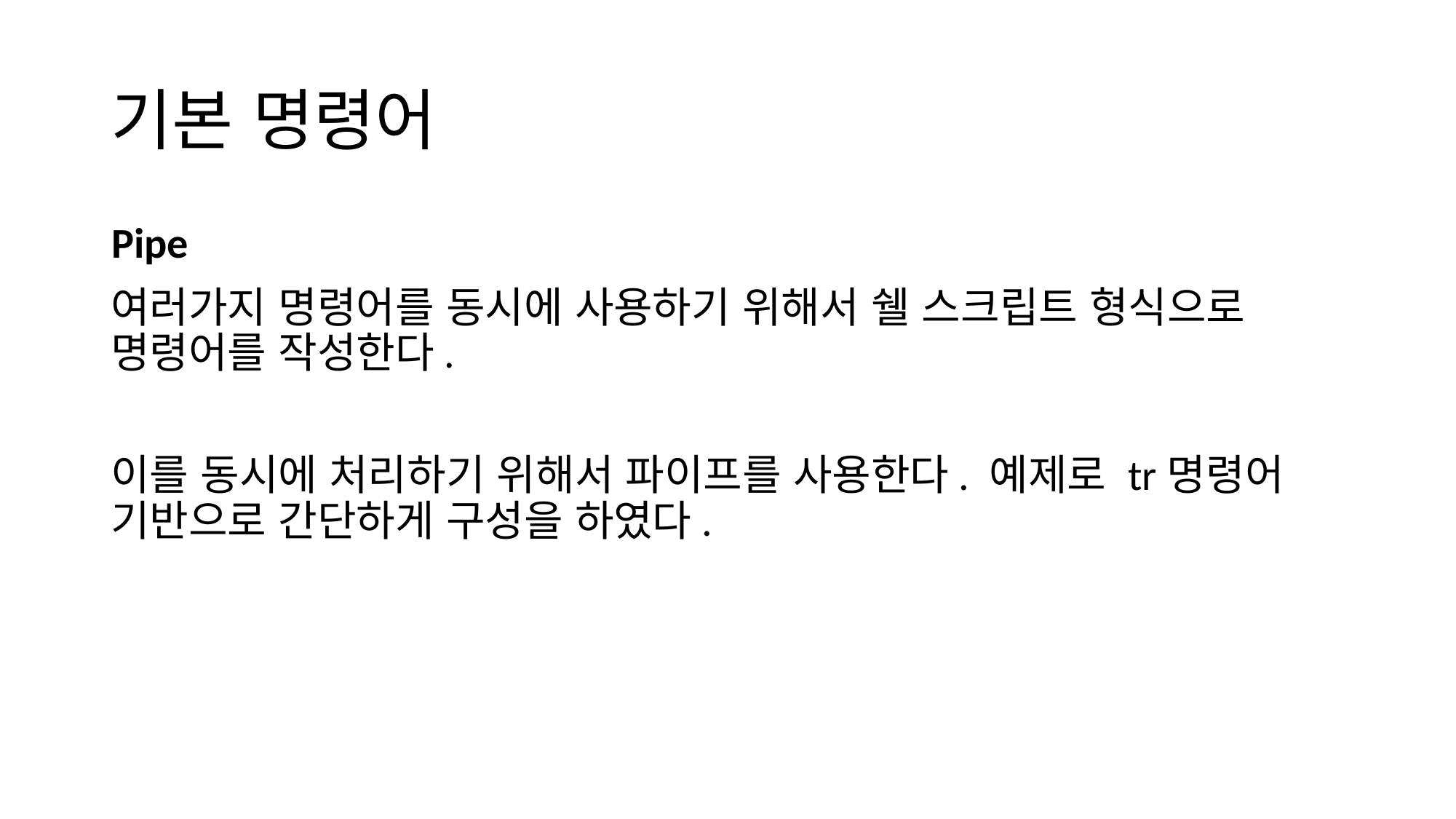

# 기본 명령어
Pipe
여러가지 명령어를 동시에 사용하기 위해서 쉘 스크립트 형식으로 명령어를 작성한다.

이를 동시에 처리하기 위해서 파이프를 사용한다. 예제로 tr명령어 기반으로 간단하게 구성을 하였다.